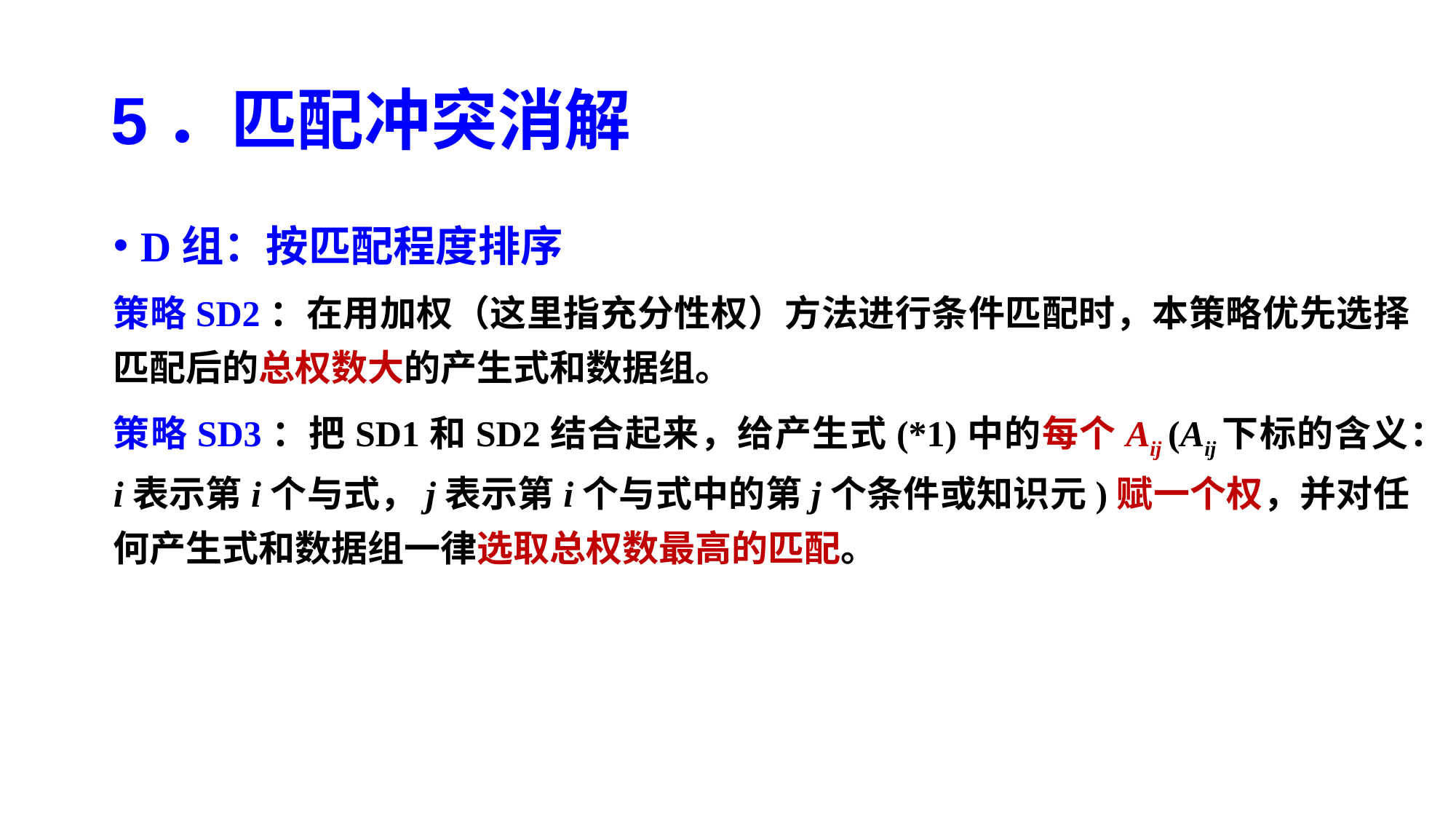

# 5．匹配冲突消解
D组：按匹配程度排序
策略SD2：在用加权（这里指充分性权）方法进行条件匹配时，本策略优先选择匹配后的总权数大的产生式和数据组。
策略SD3：把SD1和SD2结合起来，给产生式(*1)中的每个Aij (Aij下标的含义：i表示第i个与式，j表示第i个与式中的第j个条件或知识元)赋一个权，并对任何产生式和数据组一律选取总权数最高的匹配。